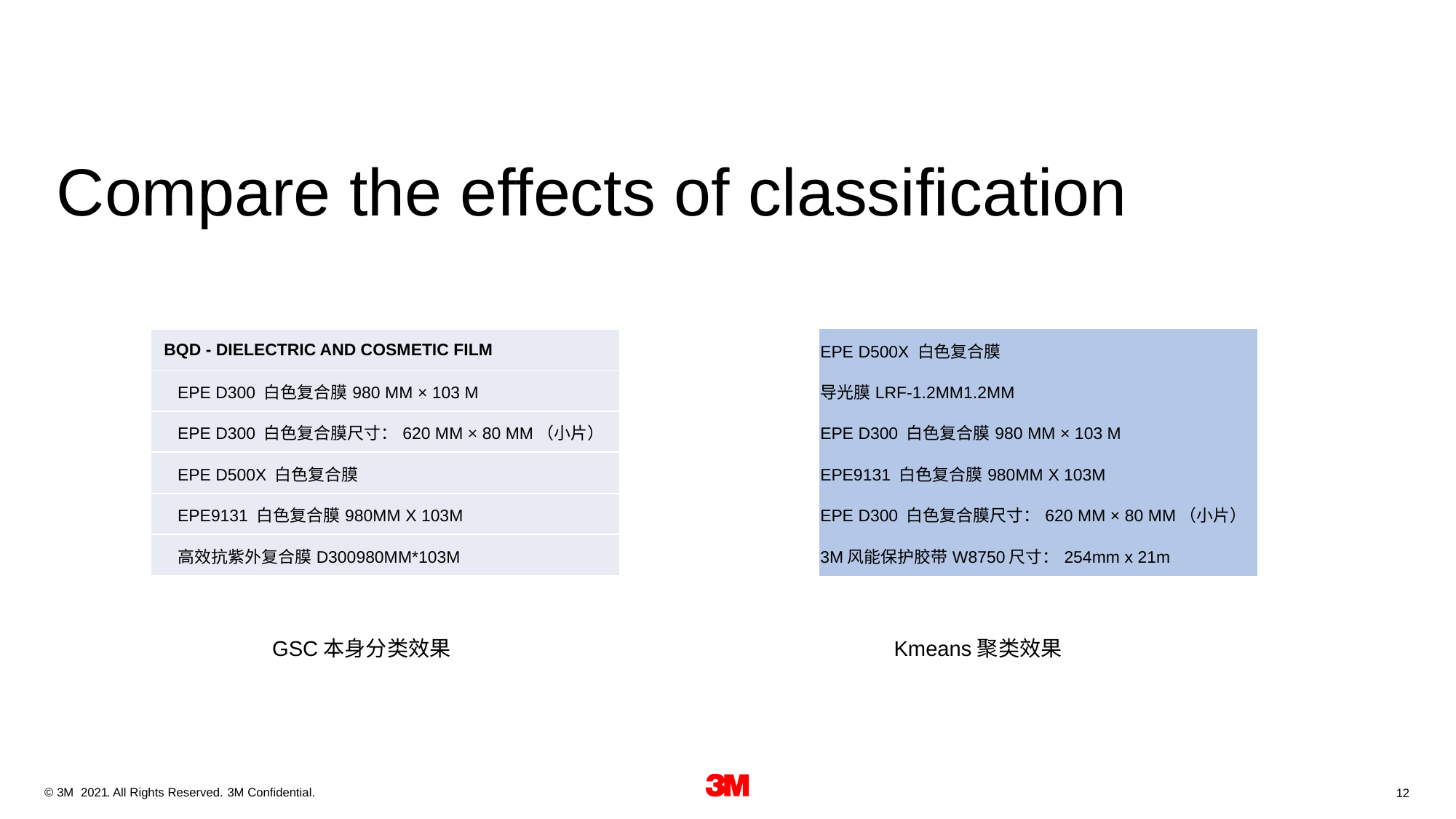

Compare the effects of classification
| BQD - DIELECTRIC AND COSMETIC FILM |
| --- |
| EPE D300 白色复合膜980 MM × 103 M |
| EPE D300 白色复合膜尺寸：620 MM × 80 MM（小片） |
| EPE D500X 白色复合膜 |
| EPE9131 白色复合膜980MM X 103M |
| 高效抗紫外复合膜D300980MM\*103M |
| EPE D500X 白色复合膜 |
| --- |
| 导光膜LRF-1.2MM1.2MM |
| EPE D300 白色复合膜980 MM × 103 M |
| EPE9131 白色复合膜980MM X 103M |
| EPE D300 白色复合膜尺寸：620 MM × 80 MM（小片） |
| 3M风能保护胶带W8750尺寸：254mm x 21m |
GSC本身分类效果
Kmeans聚类效果